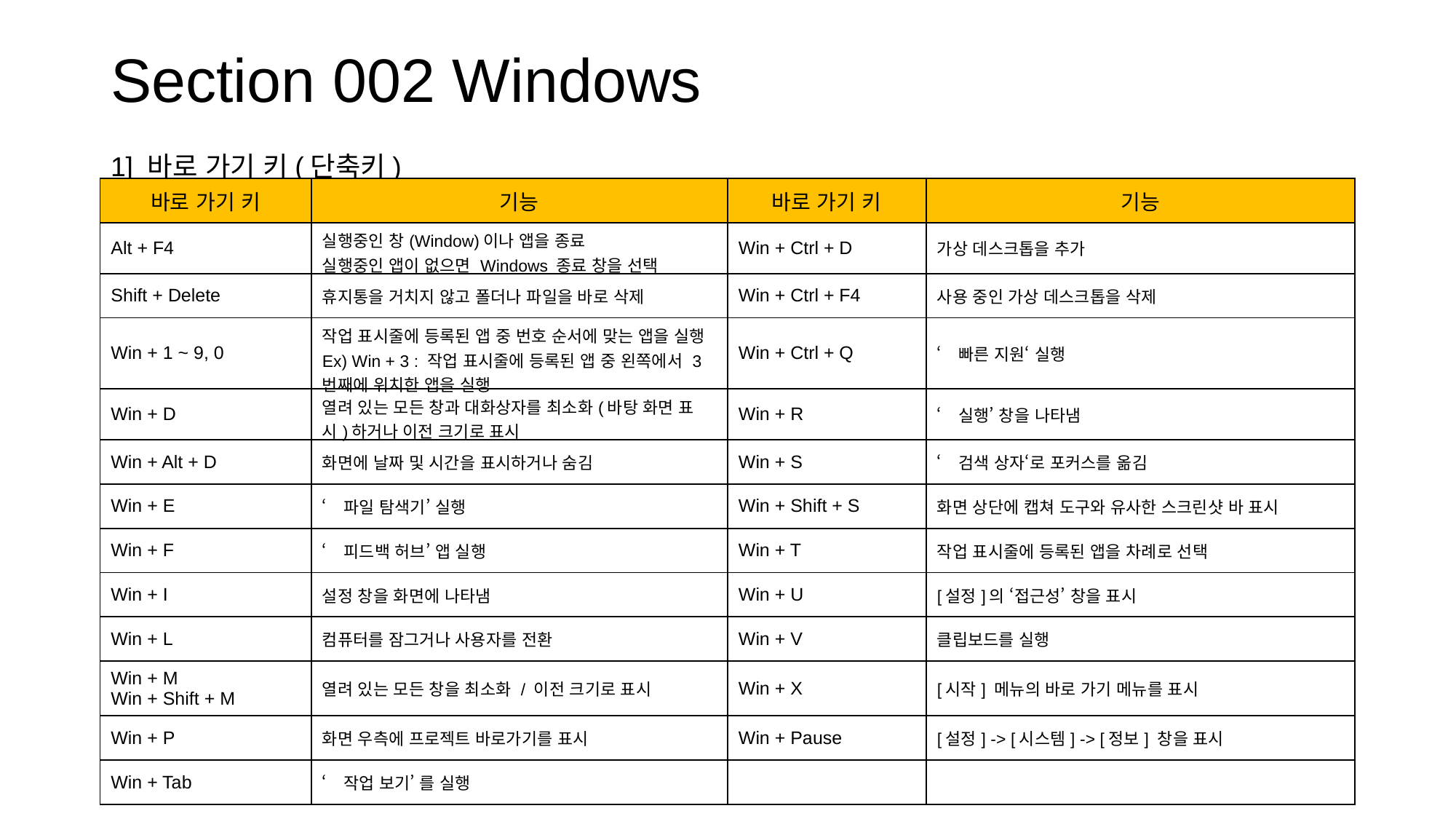

Section 002 Windows
1] 바로 가기 키(단축키)
| 바로 가기 키 | 기능 | 바로 가기 키 | 기능 |
| --- | --- | --- | --- |
| Alt + F4 | 실행중인 창(Window)이나 앱을 종료 실행중인 앱이 없으면 Windows 종료 창을 선택 | Win + Ctrl + D | 가상 데스크톱을 추가 |
| Shift + Delete | 휴지통을 거치지 않고 폴더나 파일을 바로 삭제 | Win + Ctrl + F4 | 사용 중인 가상 데스크톱을 삭제 |
| Win + 1 ~ 9, 0 | 작업 표시줄에 등록된 앱 중 번호 순서에 맞는 앱을 실행 Ex) Win + 3 : 작업 표시줄에 등록된 앱 중 왼쪽에서 3번째에 위치한 앱을 실행 | Win + Ctrl + Q | ‘빠른 지원‘ 실행 |
| Win + D | 열려 있는 모든 창과 대화상자를 최소화(바탕 화면 표시)하거나 이전 크기로 표시 | Win + R | ‘실행’ 창을 나타냄 |
| Win + Alt + D | 화면에 날짜 및 시간을 표시하거나 숨김 | Win + S | ‘검색 상자‘로 포커스를 옮김 |
| Win + E | ‘파일 탐색기’ 실행 | Win + Shift + S | 화면 상단에 캡쳐 도구와 유사한 스크린샷 바 표시 |
| Win + F | ‘피드백 허브’ 앱 실행 | Win + T | 작업 표시줄에 등록된 앱을 차례로 선택 |
| Win + I | 설정 창을 화면에 나타냄 | Win + U | [설정]의 ‘접근성’ 창을 표시 |
| Win + L | 컴퓨터를 잠그거나 사용자를 전환 | Win + V | 클립보드를 실행 |
| Win + M Win + Shift + M | 열려 있는 모든 창을 최소화 / 이전 크기로 표시 | Win + X | [시작] 메뉴의 바로 가기 메뉴를 표시 |
| Win + P | 화면 우측에 프로젝트 바로가기를 표시 | Win + Pause | [설정] -> [시스템] -> [정보] 창을 표시 |
| Win + Tab | ‘작업 보기’ 를 실행 |  |  |